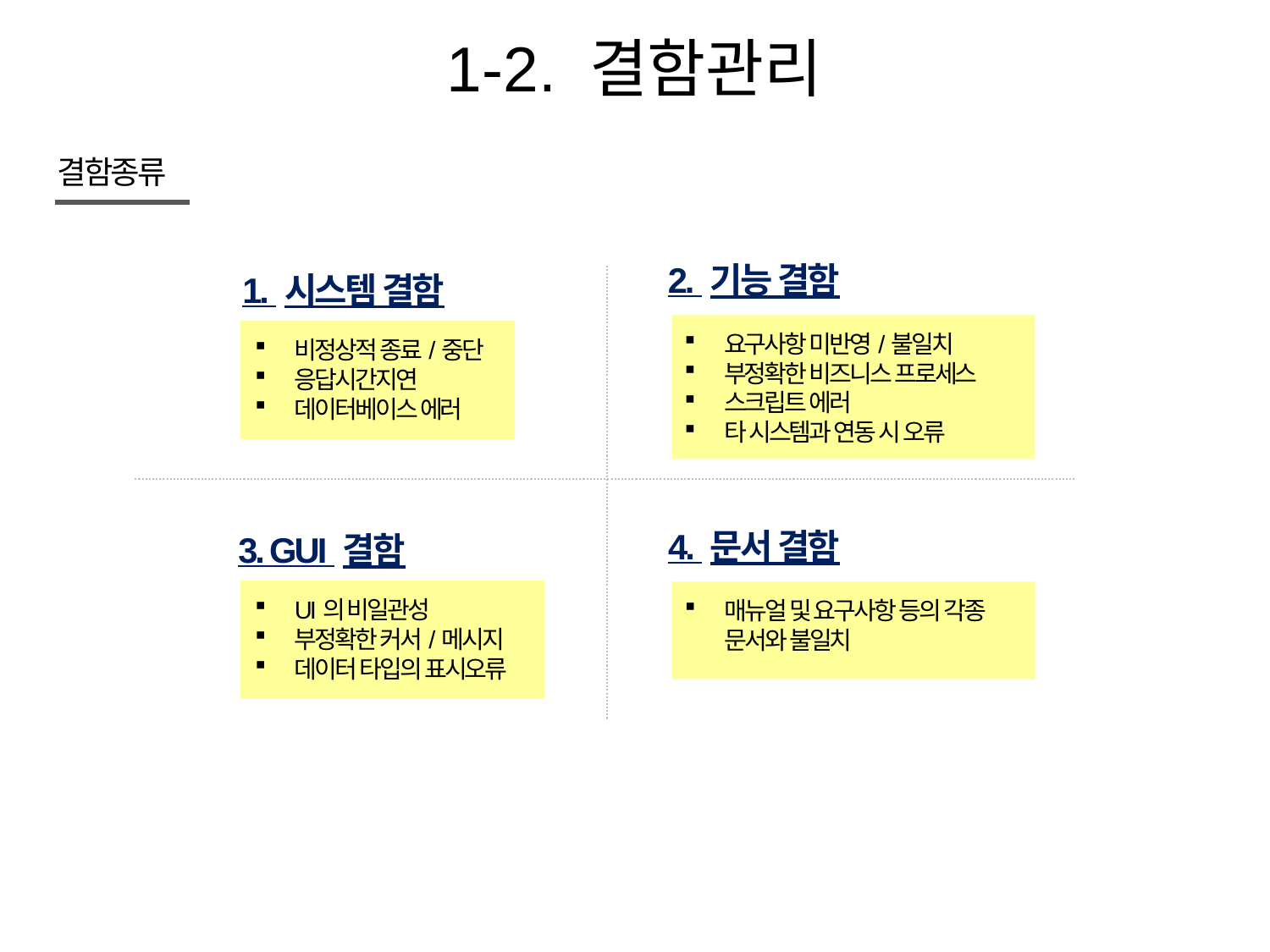

# 1-2. 결함관리
결함종류
2. 기능 결함
1. 시스템 결함

요구사항 미반영/불일치
부정확한 비즈니스 프로세스
스크립트 에러
타 시스템과 연동 시 오류
비정상적 종료/중단
응답시간지연
데이터베이스 에러
4. 문서 결함
3. GUI 결함

UI의 비일관성
부정확한 커서/메시지
데이터 타입의 표시오류
매뉴얼 및 요구사항 등의 각종 문서와 불일치